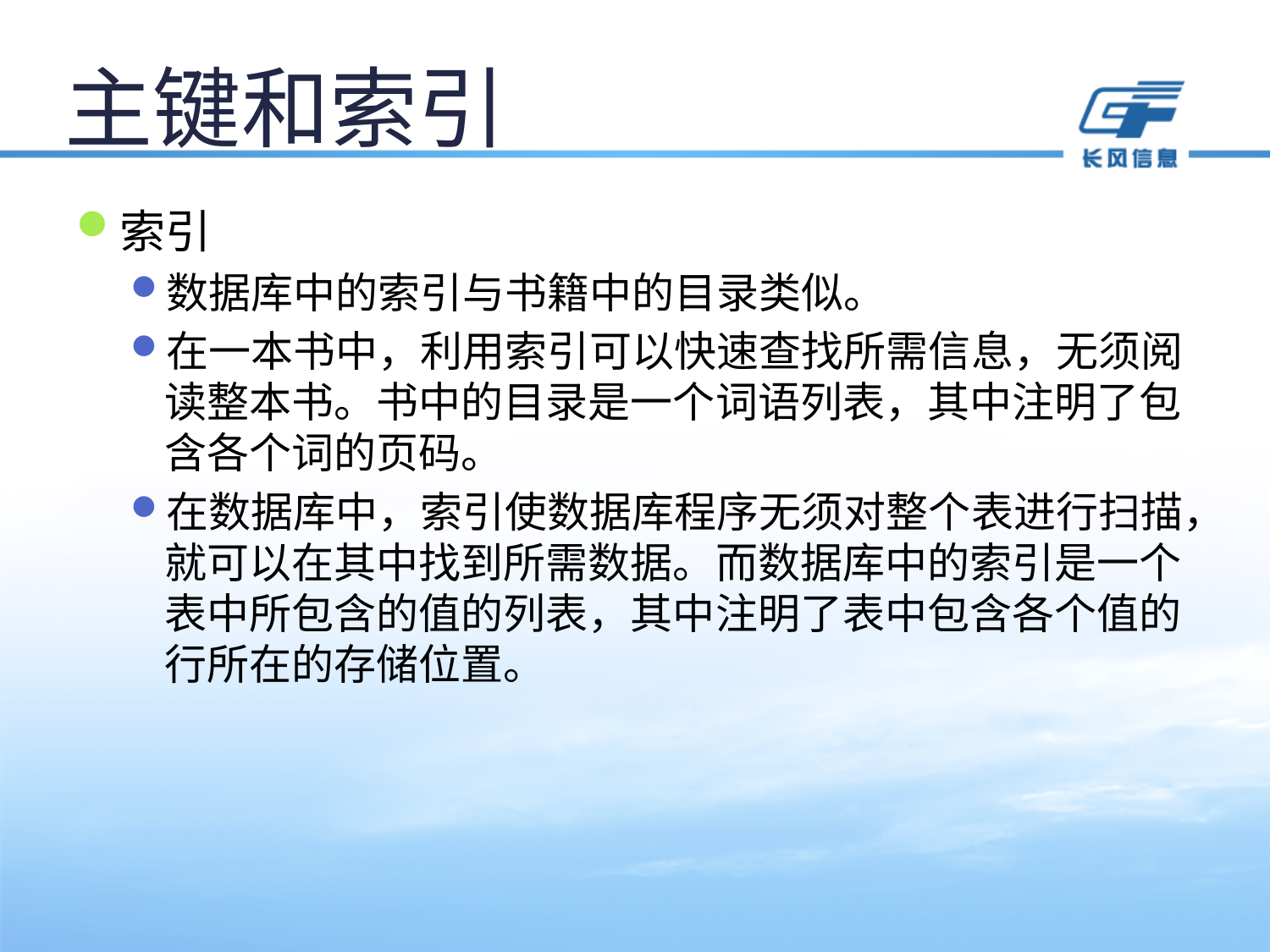

# 主键和索引
索引
数据库中的索引与书籍中的目录类似。
在一本书中，利用索引可以快速查找所需信息，无须阅读整本书。书中的目录是一个词语列表，其中注明了包含各个词的页码。
在数据库中，索引使数据库程序无须对整个表进行扫描，就可以在其中找到所需数据。而数据库中的索引是一个表中所包含的值的列表，其中注明了表中包含各个值的行所在的存储位置。